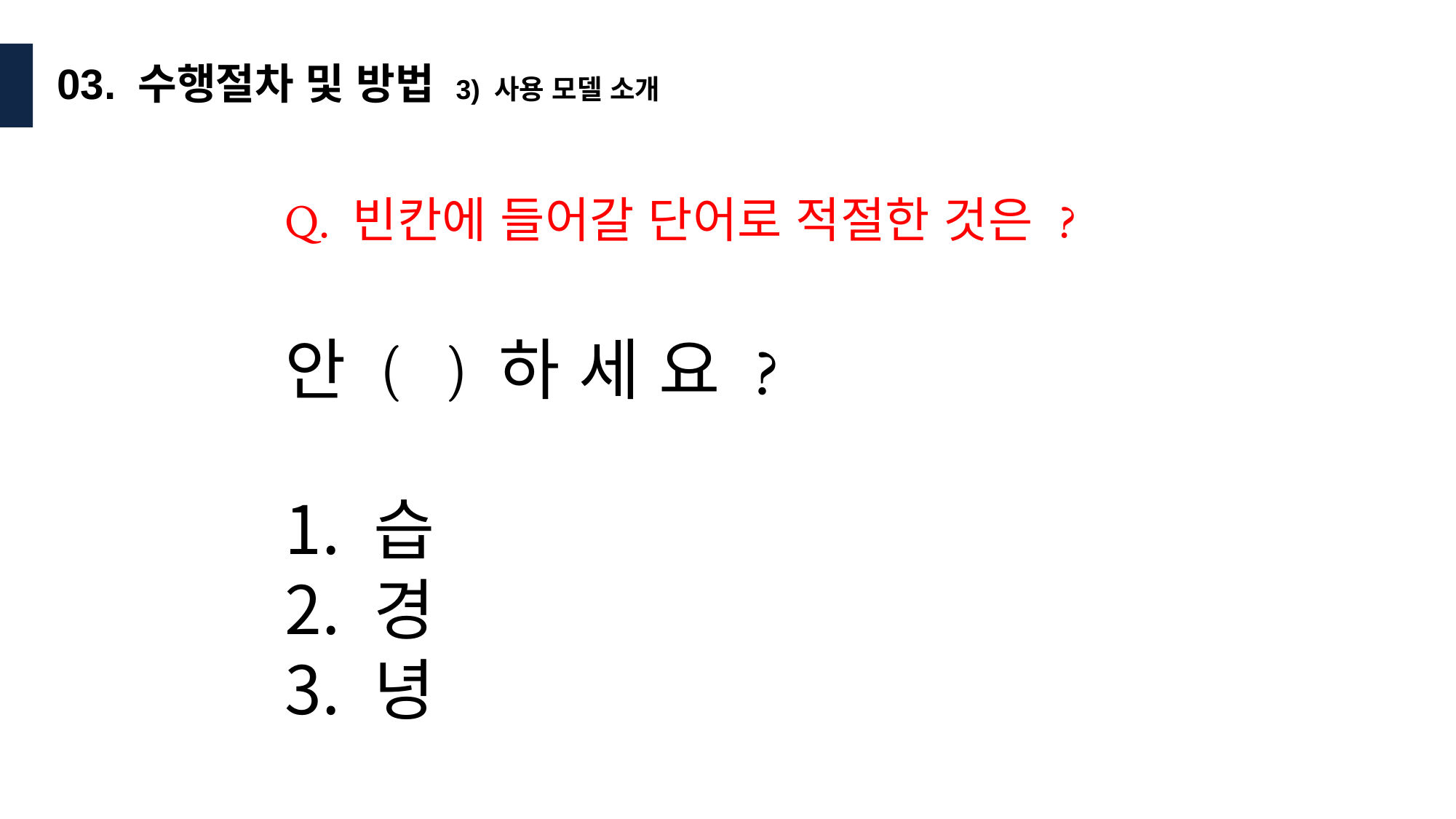

03. 수행절차 및 방법 3) 사용 모델 소개
Q. 빈칸에 들어갈 단어로 적절한 것은 ?

안 (   ) 하 세 요 ?

습
경
녕